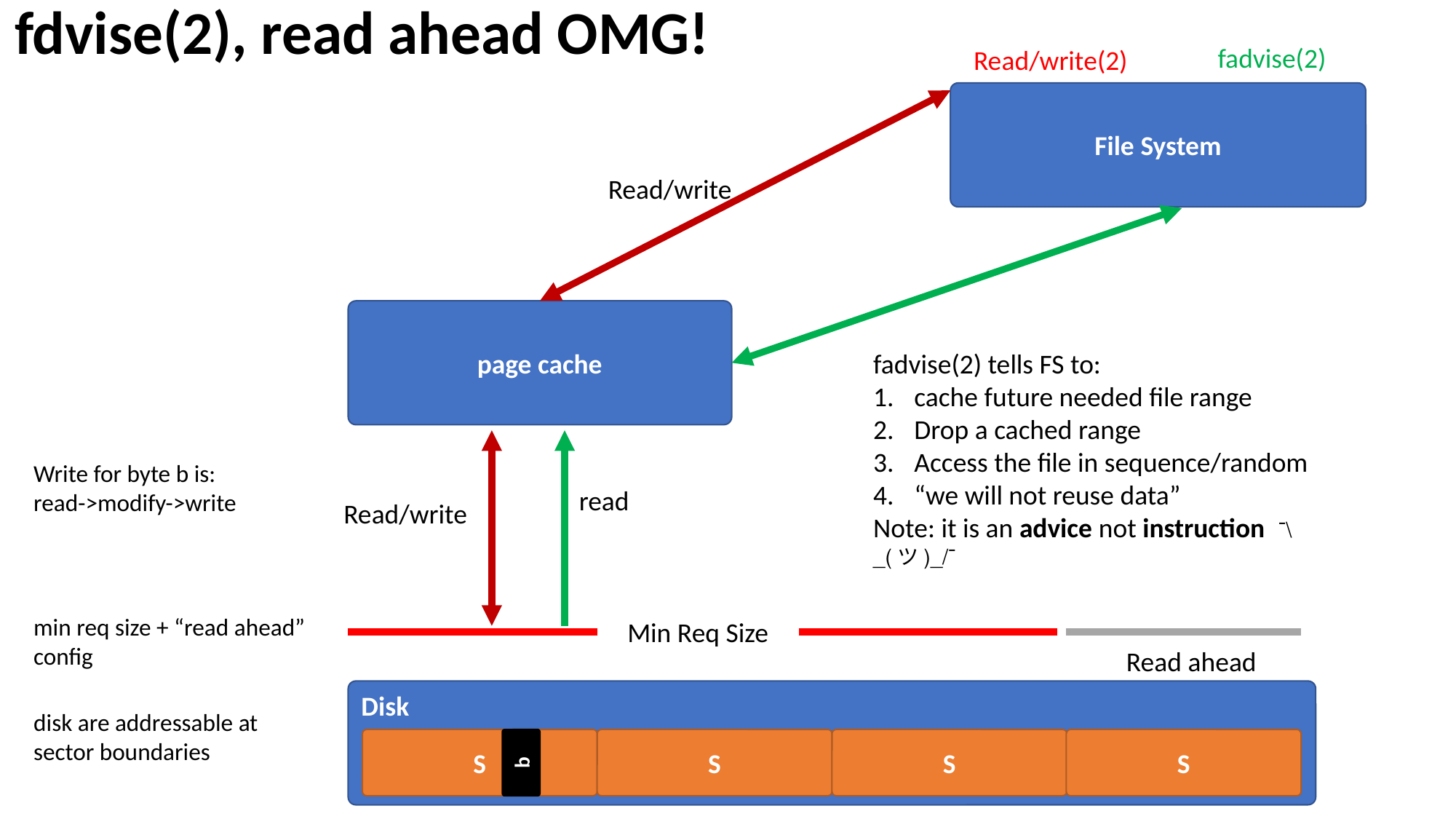

fdvise(2), read ahead OMG!
fadvise(2)
Read/write(2)
File System

Read/write
page cache
fadvise(2) tells FS to:
cache future needed file range
Drop a cached range
Access the file in sequence/random
“we will not reuse data”
Note: it is an advice not instruction  ¯\_(ツ)_/¯
Write for byte b is:
read->modify->write
read
Read/write

min req size + “read ahead” config
Min Req Size
Read ahead
Disk
disk are addressable at
sector boundaries
S
S
S
S
b